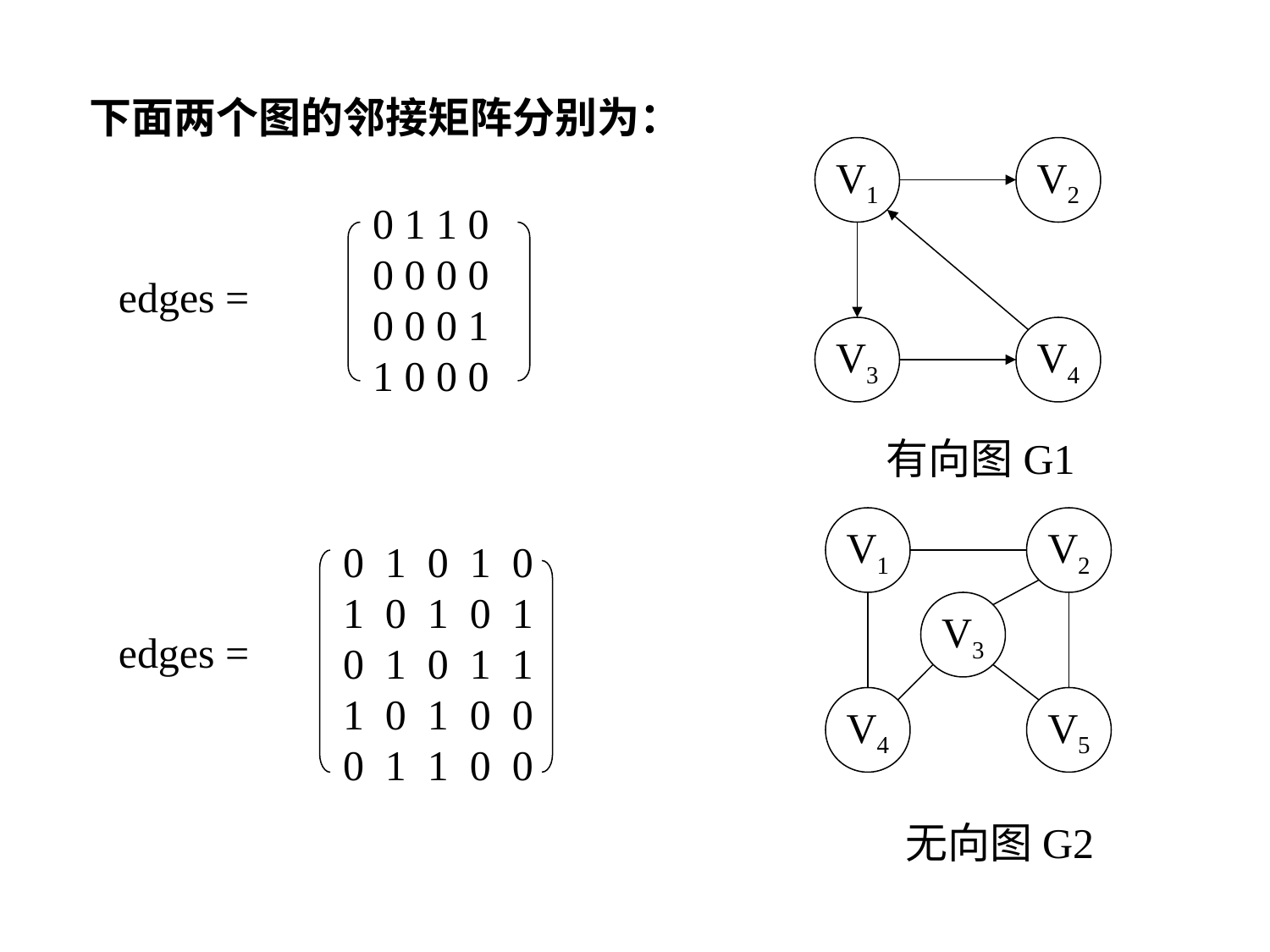

下面两个图的邻接矩阵分别为：
V1
V2
V3
V4
有向图G1
0 1 1 0
0 0 0 0
0 0 0 1
1 0 0 0

edges =
V1
V2
V3
V4
V5
无向图G2
0  1  0  1  0
1  0  1  0  1
0  1  0  1  1
1  0  1  0  0
0  1  1  0  0

edges =